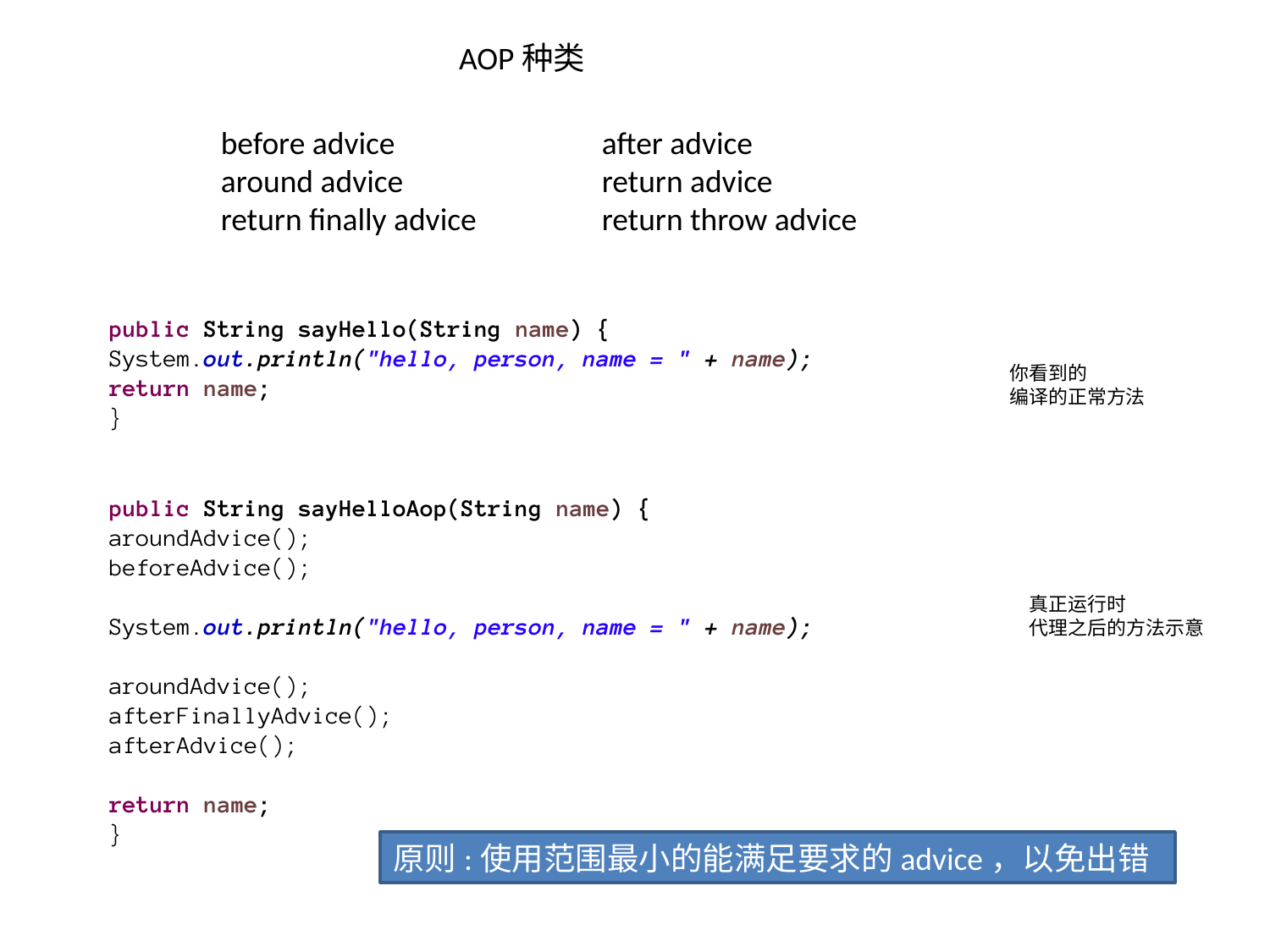

AOP种类
before advice		after advice
around advice		return advice
return finally advice	return throw advice

public String sayHello(String name) {
System.out.println("hello, person, name = " + name);
return name;
}
你看到的
编译的正常方法
public String sayHelloAop(String name) {
aroundAdvice();
beforeAdvice();

System.out.println("hello, person, name = " + name);

aroundAdvice();
afterFinallyAdvice();
afterAdvice();

return name;
}
真正运行时
代理之后的方法示意
原则:使用范围最小的能满足要求的advice，以免出错